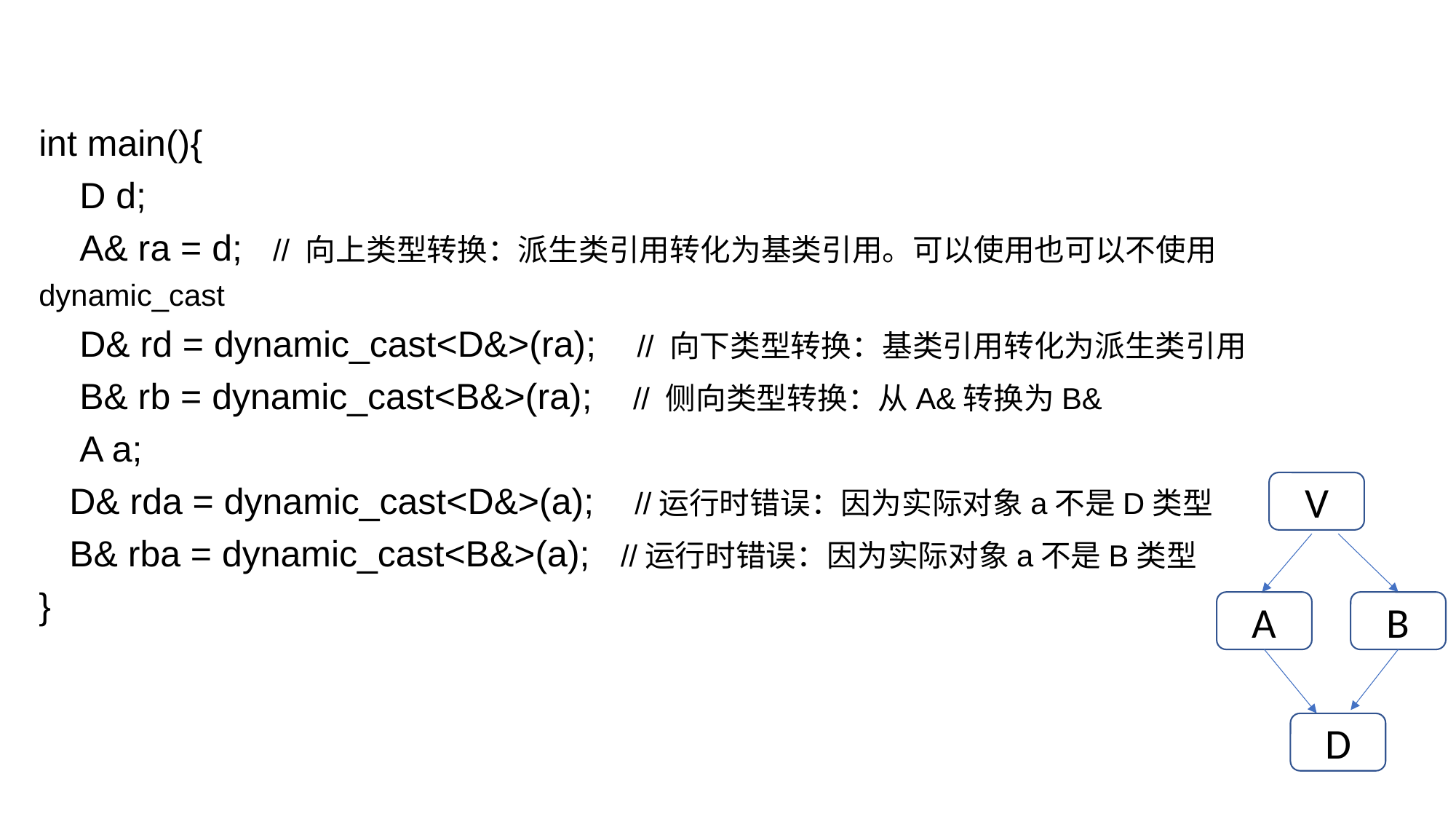

int main(){
    D d;
    A& ra = d;   // 向上类型转换：派生类引用转化为基类引用。可以使用也可以不使用dynamic_cast
    D& rd = dynamic_cast<D&>(ra);    // 向下类型转换：基类引用转化为派生类引用
    B& rb = dynamic_cast<B&>(ra);    // 侧向类型转换：从A&转换为B&
    A a;
   D& rda = dynamic_cast<D&>(a);    //运行时错误：因为实际对象a不是D类型
   B& rba = dynamic_cast<B&>(a);   //运行时错误：因为实际对象a不是B类型
}
V
B
A
D